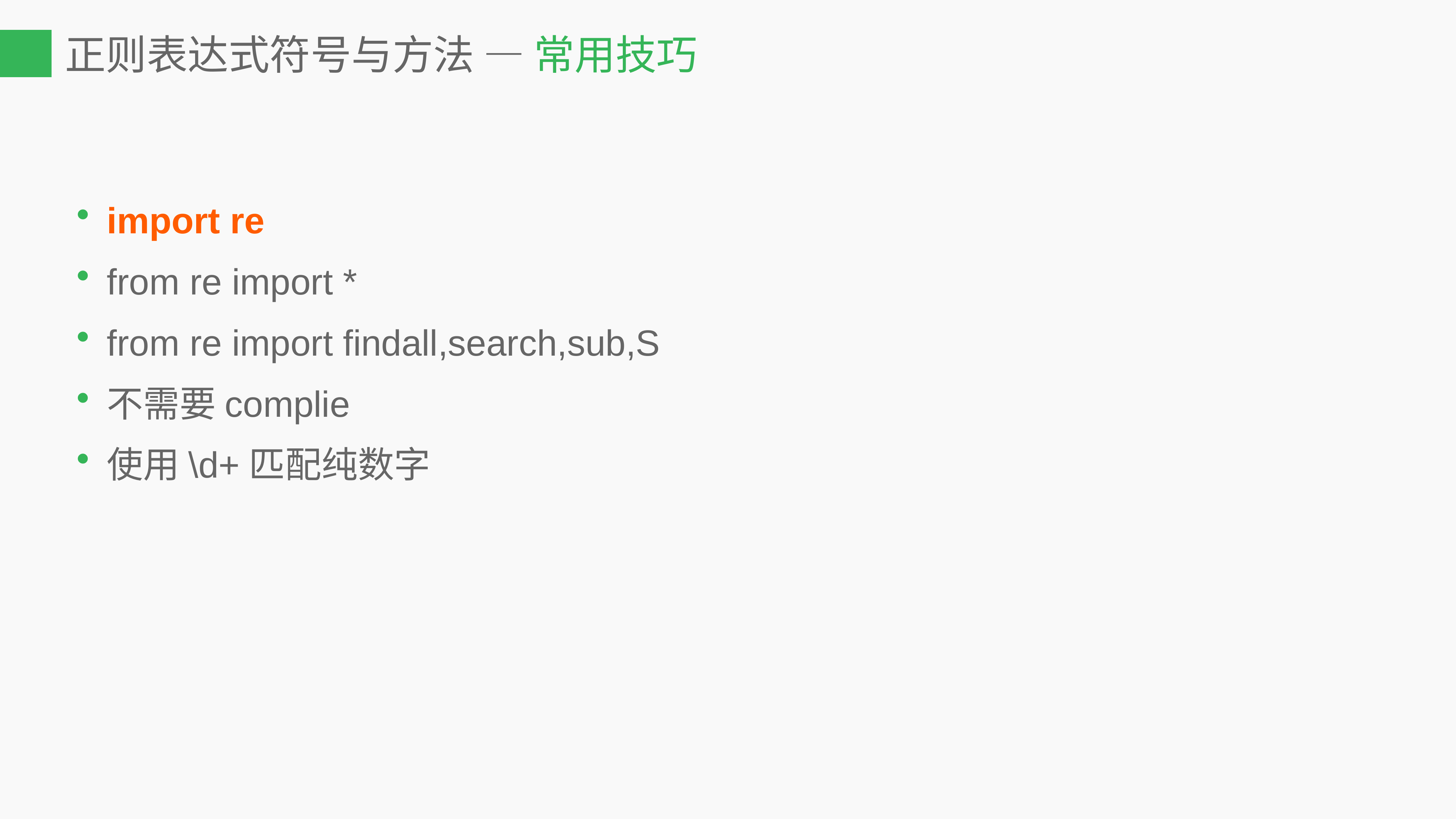

正则表达式符号与方法 — 常用技巧

import re
from re import *
from re import findall,search,sub,S
不需要complie
使用\d+匹配纯数字